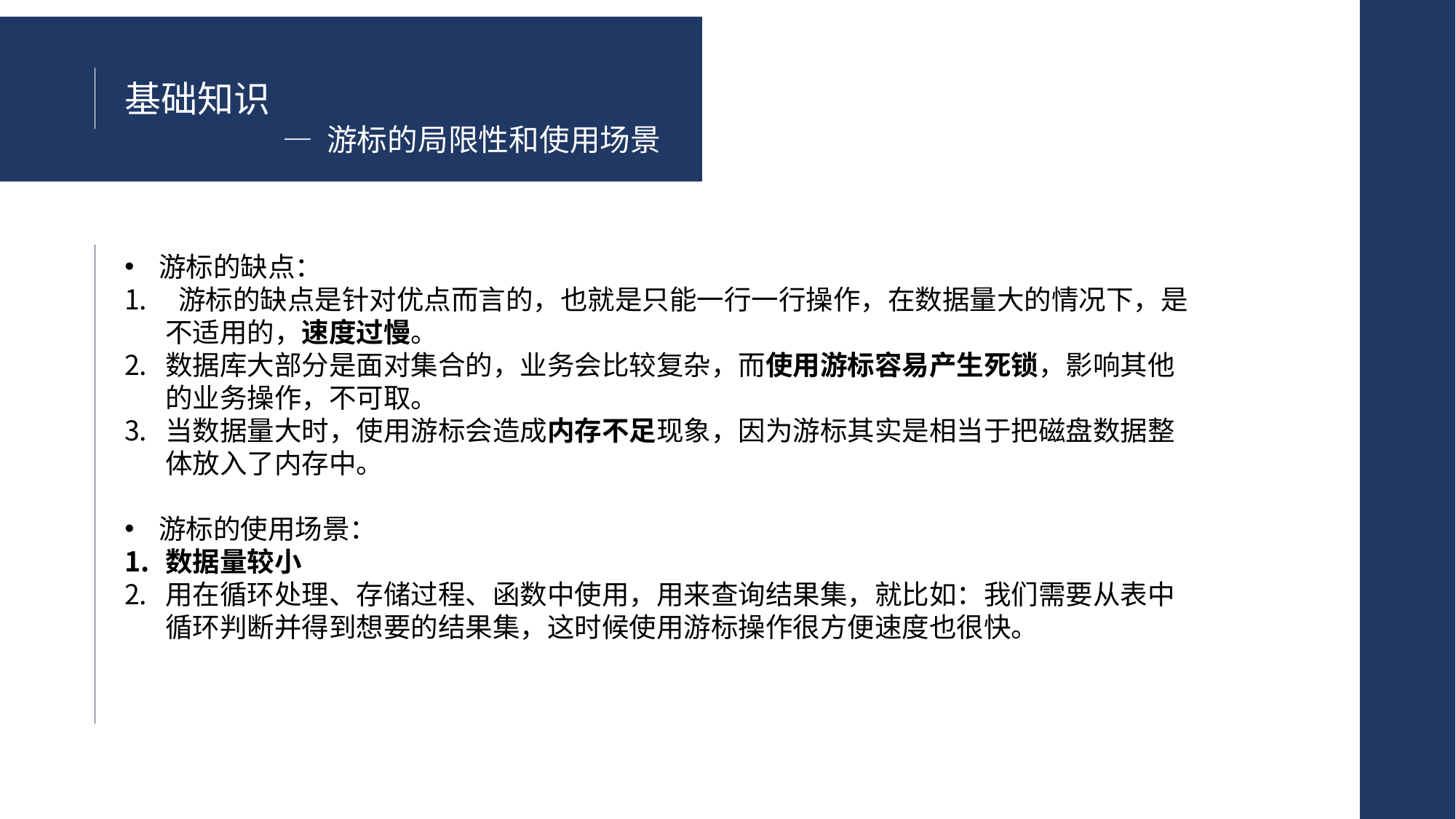

基础知识
— 游标的局限性和使用场景

游标的缺点：
 游标的缺点是针对优点而言的，也就是只能一行一行操作，在数据量大的情况下，是不适用的，速度过慢。
数据库大部分是面对集合的，业务会比较复杂，而使用游标容易产生死锁，影响其他的业务操作，不可取。
当数据量大时，使用游标会造成内存不足现象，因为游标其实是相当于把磁盘数据整体放入了内存中。

游标的使用场景：
数据量较小
用在循环处理、存储过程、函数中使用，用来查询结果集，就比如：我们需要从表中循环判断并得到想要的结果集，这时候使用游标操作很方便速度也很快。